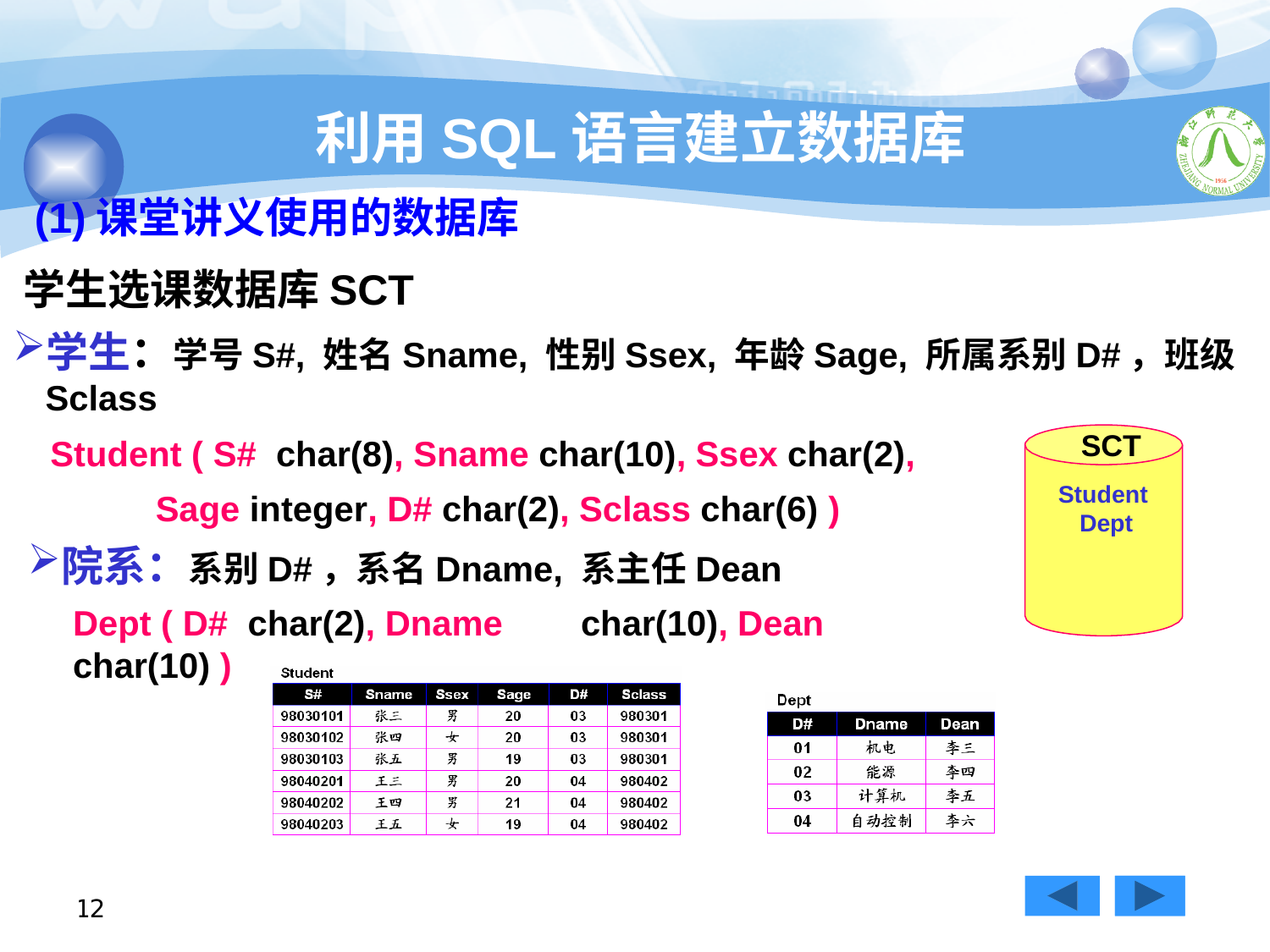

# 利用SQL语言建立数据库
(1)课堂讲义使用的数据库
学生选课数据库SCT
学生：学号S#, 姓名Sname, 性别Ssex, 年龄Sage, 所属系别D#，班级Sclass
Student ( S#  char(8), Sname char(10), Ssex char(2),
Sage integer, D# char(2), Sclass char(6) )
SCT
Student  Dept

院系：系别D#，系名Dname, 系主任Dean
Dept ( D#  char(2), Dname	char(10), Dean char(10) )

12